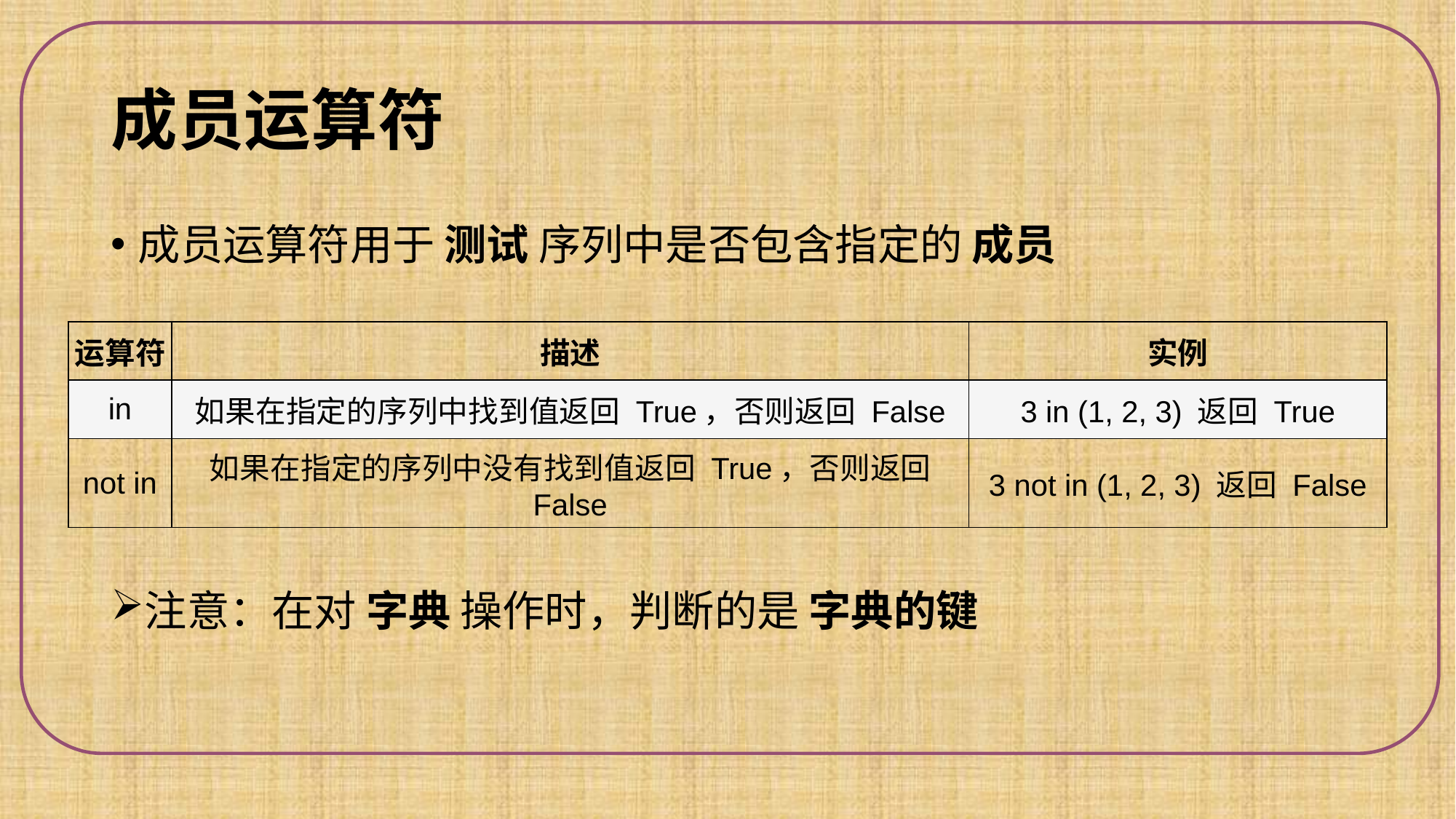

# 成员运算符
成员运算符用于 测试 序列中是否包含指定的 成员

注意：在对 字典 操作时，判断的是 字典的键
| 运算符 | 描述 | 实例 |
| --- | --- | --- |
| in | 如果在指定的序列中找到值返回 True，否则返回 False | 3 in (1, 2, 3) 返回 True |
| not in | 如果在指定的序列中没有找到值返回 True，否则返回 False | 3 not in (1, 2, 3) 返回 False |